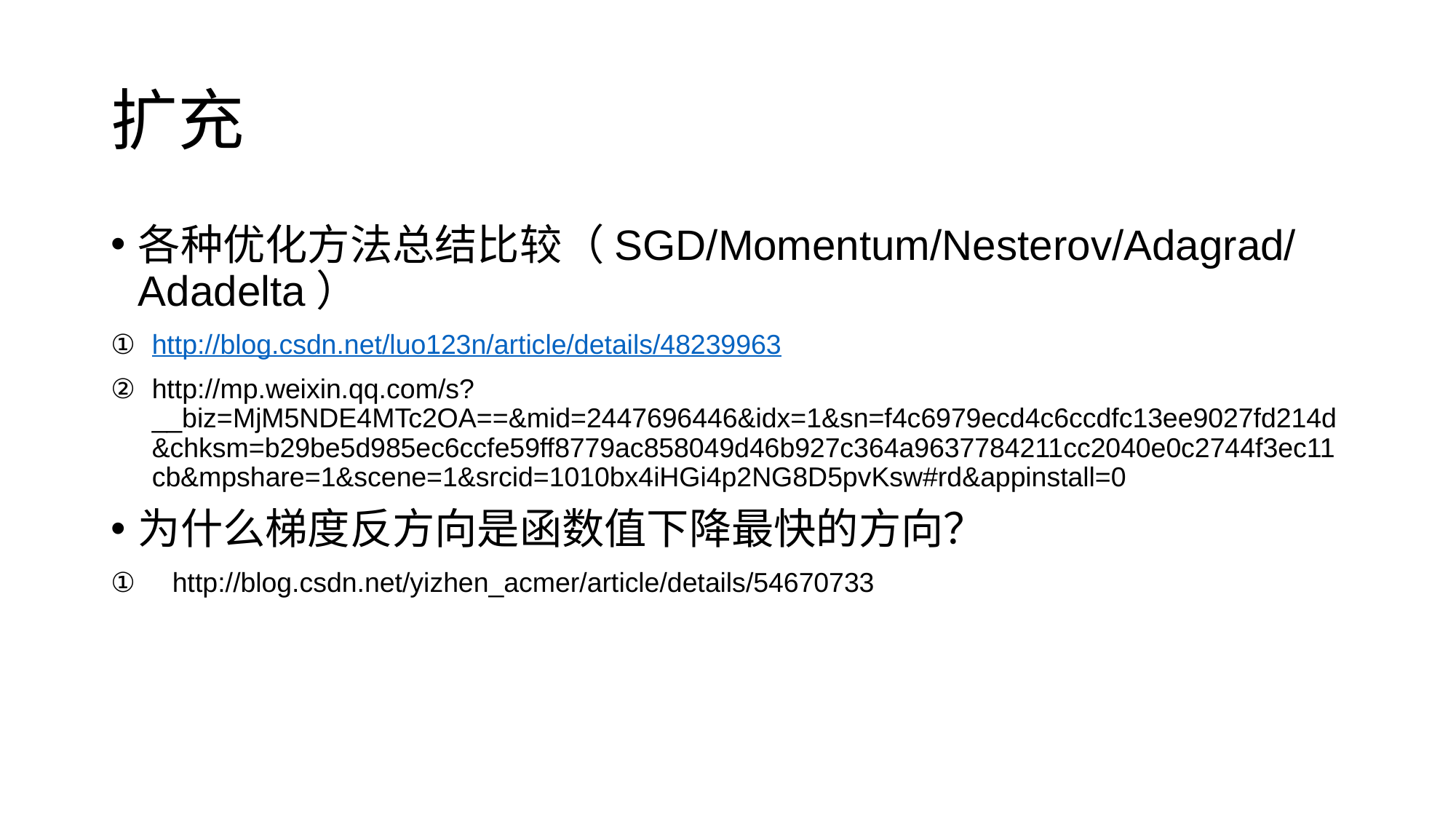

# 扩充
各种优化方法总结比较（SGD/Momentum/Nesterov/Adagrad/Adadelta）
http://blog.csdn.net/luo123n/article/details/48239963
http://mp.weixin.qq.com/s?__biz=MjM5NDE4MTc2OA==&mid=2447696446&idx=1&sn=f4c6979ecd4c6ccdfc13ee9027fd214d&chksm=b29be5d985ec6ccfe59ff8779ac858049d46b927c364a9637784211cc2040e0c2744f3ec11cb&mpshare=1&scene=1&srcid=1010bx4iHGi4p2NG8D5pvKsw#rd&appinstall=0
为什么梯度反方向是函数值下降最快的方向？
http://blog.csdn.net/yizhen_acmer/article/details/54670733